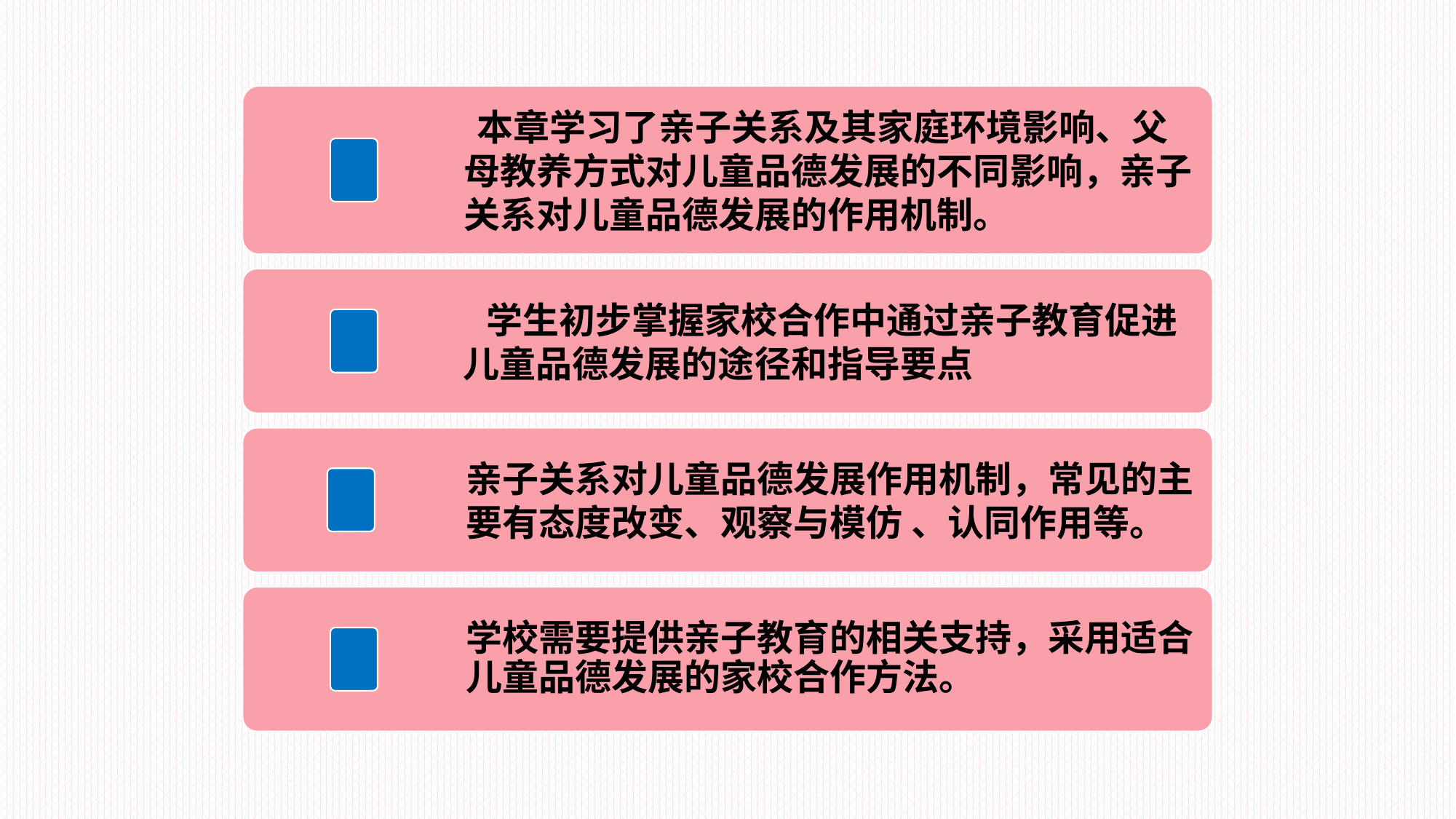

本章学习了亲子关系及其家庭环境影响、父母教养方式对儿童品德发展的不同影响，亲子关系对儿童品德发展的作用机制。
  学生初步掌握家校合作中通过亲子教育促进儿童品德发展的途径和指导要点
亲子关系对儿童品德发展作用机制，常见的主要有态度改变、观察与模仿 、认同作用等。
学校需要提供亲子教育的相关支持，采用适合儿童品德发展的家校合作方法。